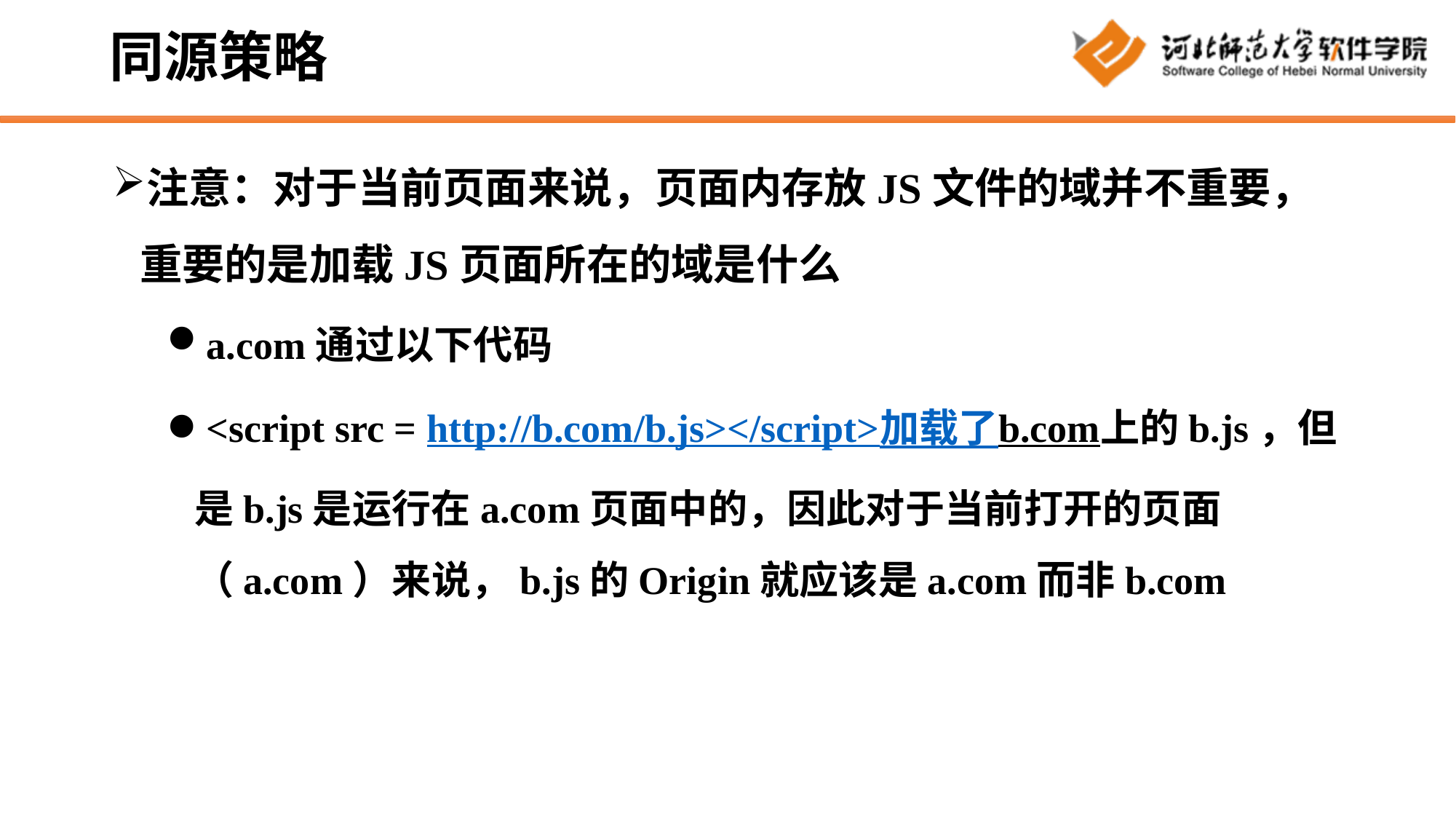

# 同源策略
注意：对于当前页面来说，页面内存放JS文件的域并不重要，重要的是加载JS页面所在的域是什么
a.com通过以下代码
<script src = http://b.com/b.js></script>加载了b.com上的b.js，但是b.js是运行在a.com页面中的，因此对于当前打开的页面（a.com）来说，b.js的Origin就应该是a.com而非b.com